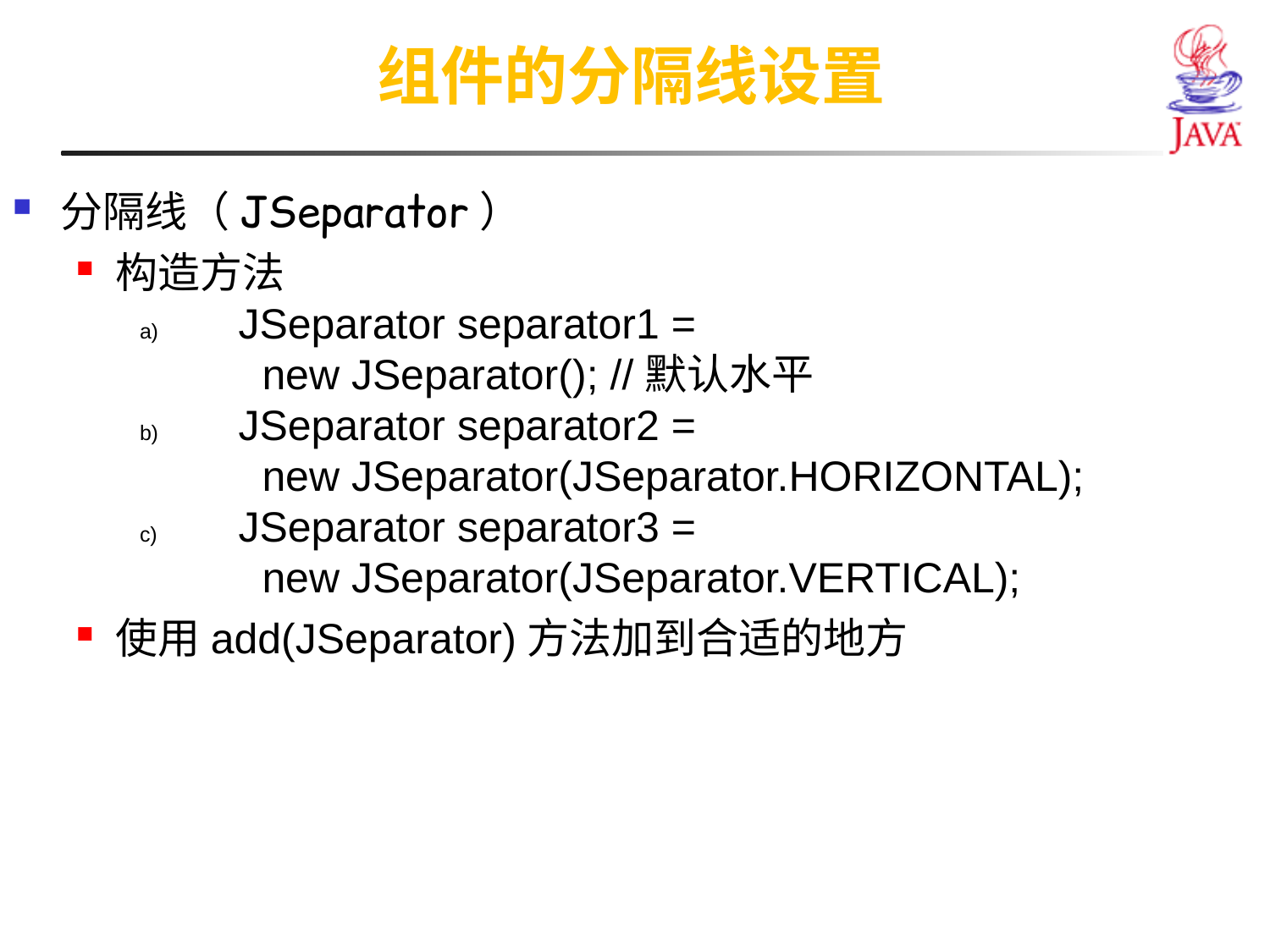

组件的分隔线设置

分隔线（JSeparator）
构造方法
JSeparator separator1 =
  new JSeparator(); //默认水平
JSeparator separator2 =
  new JSeparator(JSeparator.HORIZONTAL);
JSeparator separator3 =
  new JSeparator(JSeparator.VERTICAL);
使用add(JSeparator)方法加到合适的地方